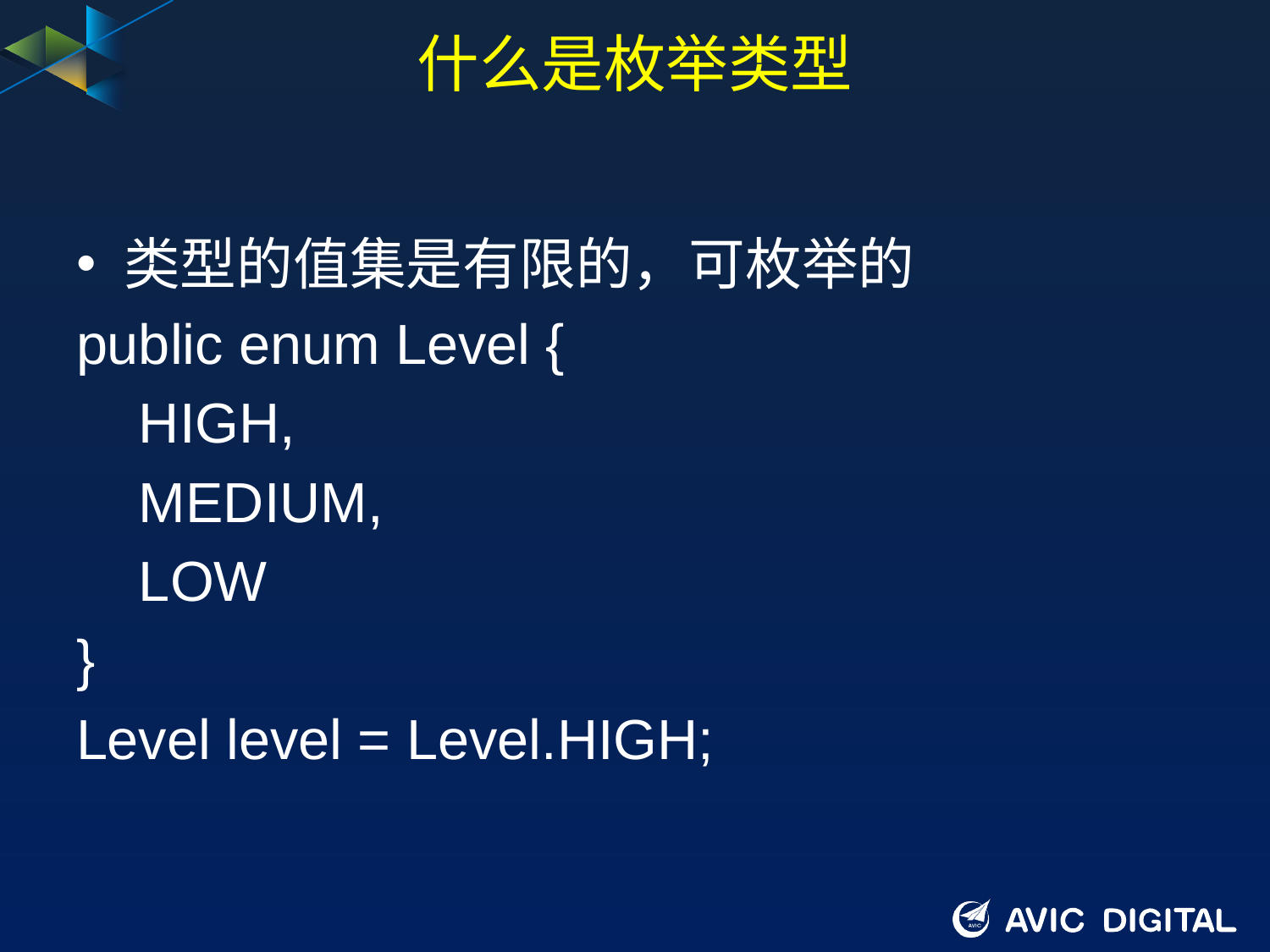

# 什么是枚举类型
类型的值集是有限的，可枚举的
public enum Level {
    HIGH,
    MEDIUM,
    LOW
}
Level level = Level.HIGH;